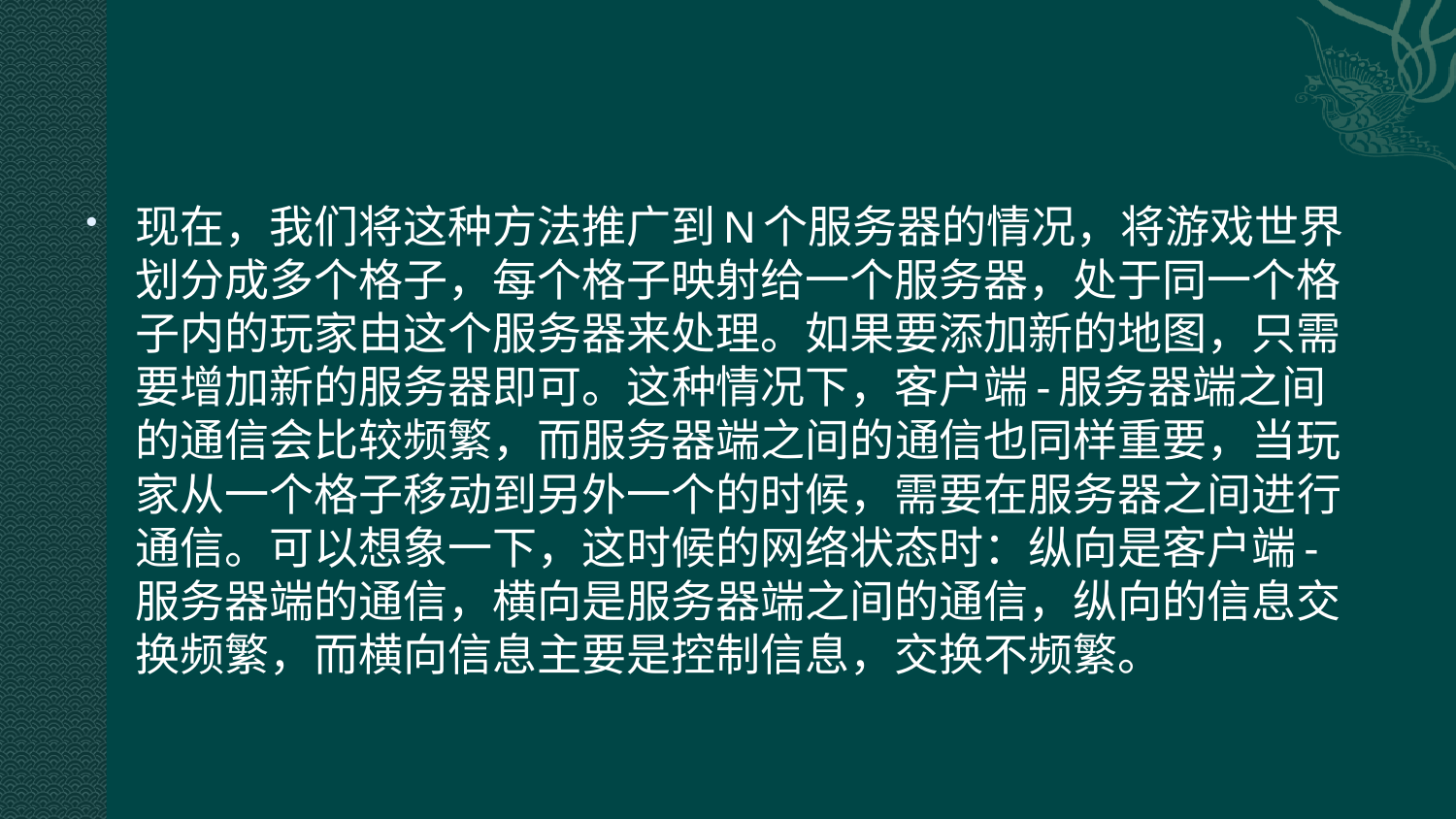

#
现在，我们将这种方法推广到N个服务器的情况，将游戏世界划分成多个格子，每个格子映射给一个服务器，处于同一个格子内的玩家由这个服务器来处理。如果要添加新的地图，只需要增加新的服务器即可。这种情况下，客户端-服务器端之间的通信会比较频繁，而服务器端之间的通信也同样重要，当玩家从一个格子移动到另外一个的时候，需要在服务器之间进行通信。可以想象一下，这时候的网络状态时：纵向是客户端-服务器端的通信，横向是服务器端之间的通信，纵向的信息交换频繁，而横向信息主要是控制信息，交换不频繁。